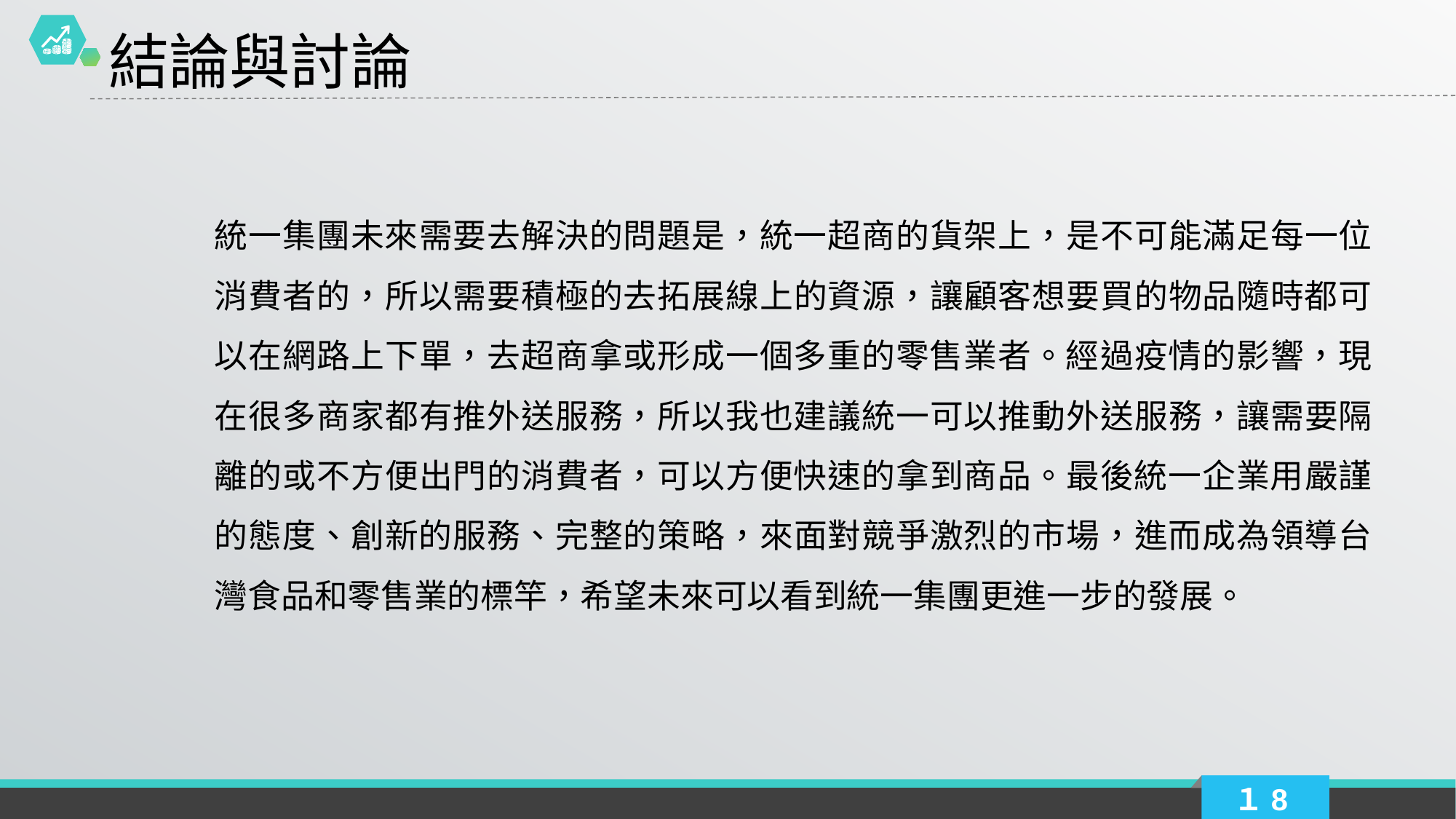

結論與討論

統一集團未來需要去解決的問題是，統一超商的貨架上，是不可能滿足每一位消費者的，所以需要積極的去拓展線上的資源，讓顧客想要買的物品隨時都可以在網路上下單，去超商拿或形成一個多重的零售業者。經過疫情的影響，現在很多商家都有推外送服務，所以我也建議統一可以推動外送服務，讓需要隔離的或不方便出門的消費者，可以方便快速的拿到商品。最後統一企業用嚴謹的態度、創新的服務、完整的策略，來面對競爭激烈的市場，進而成為領導台灣食品和零售業的標竿，希望未來可以看到統一集團更進一步的發展。

１8